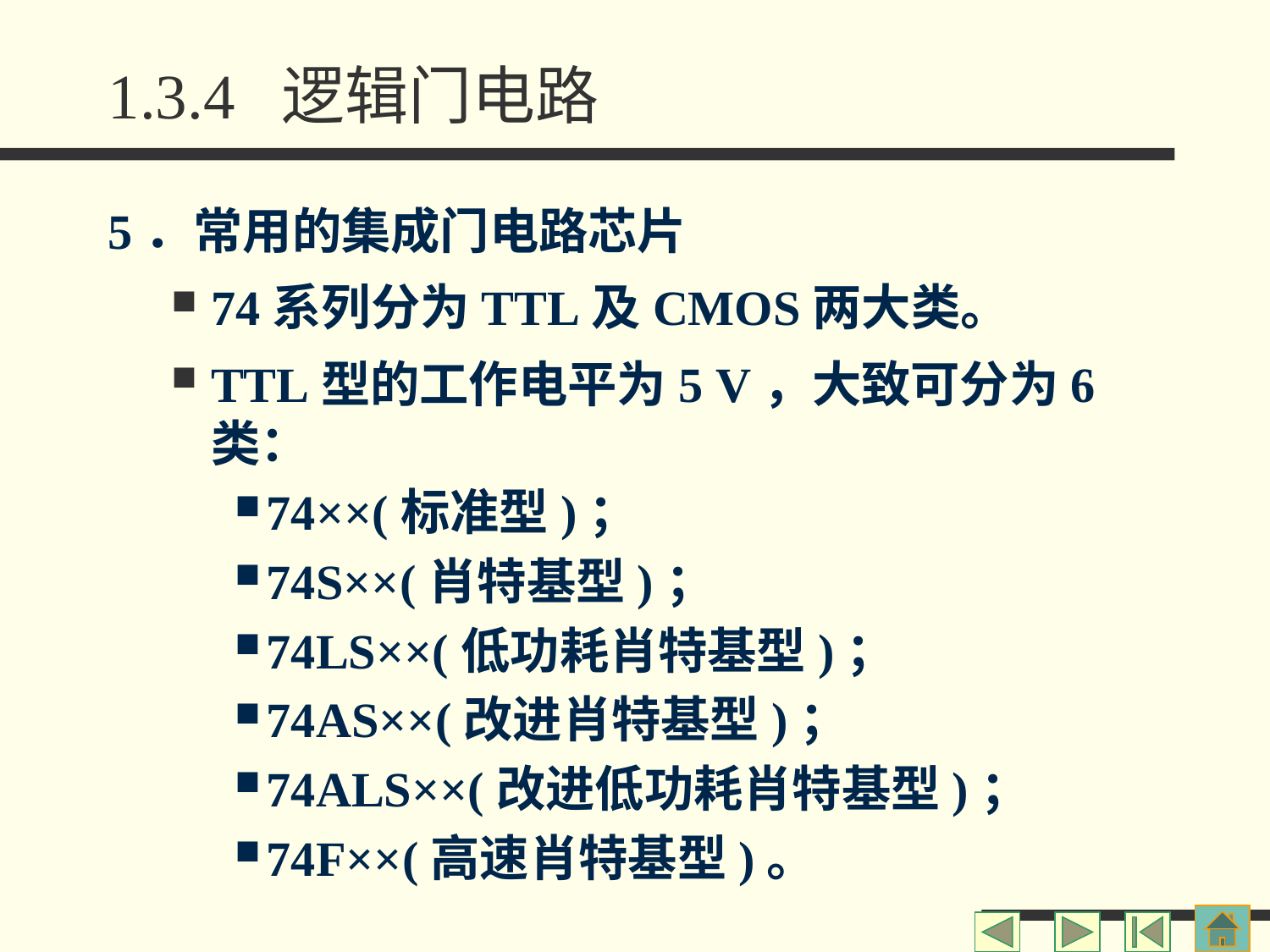

# 1.3.4  逻辑门电路
5．常用的集成门电路芯片
74系列分为TTL及CMOS两大类。
TTL型的工作电平为5 V，大致可分为6类：
74××(标准型)；
74S××(肖特基型)；
74LS××(低功耗肖特基型)；
74AS××(改进肖特基型)；
74ALS××(改进低功耗肖特基型)；
74F××(高速肖特基型)。